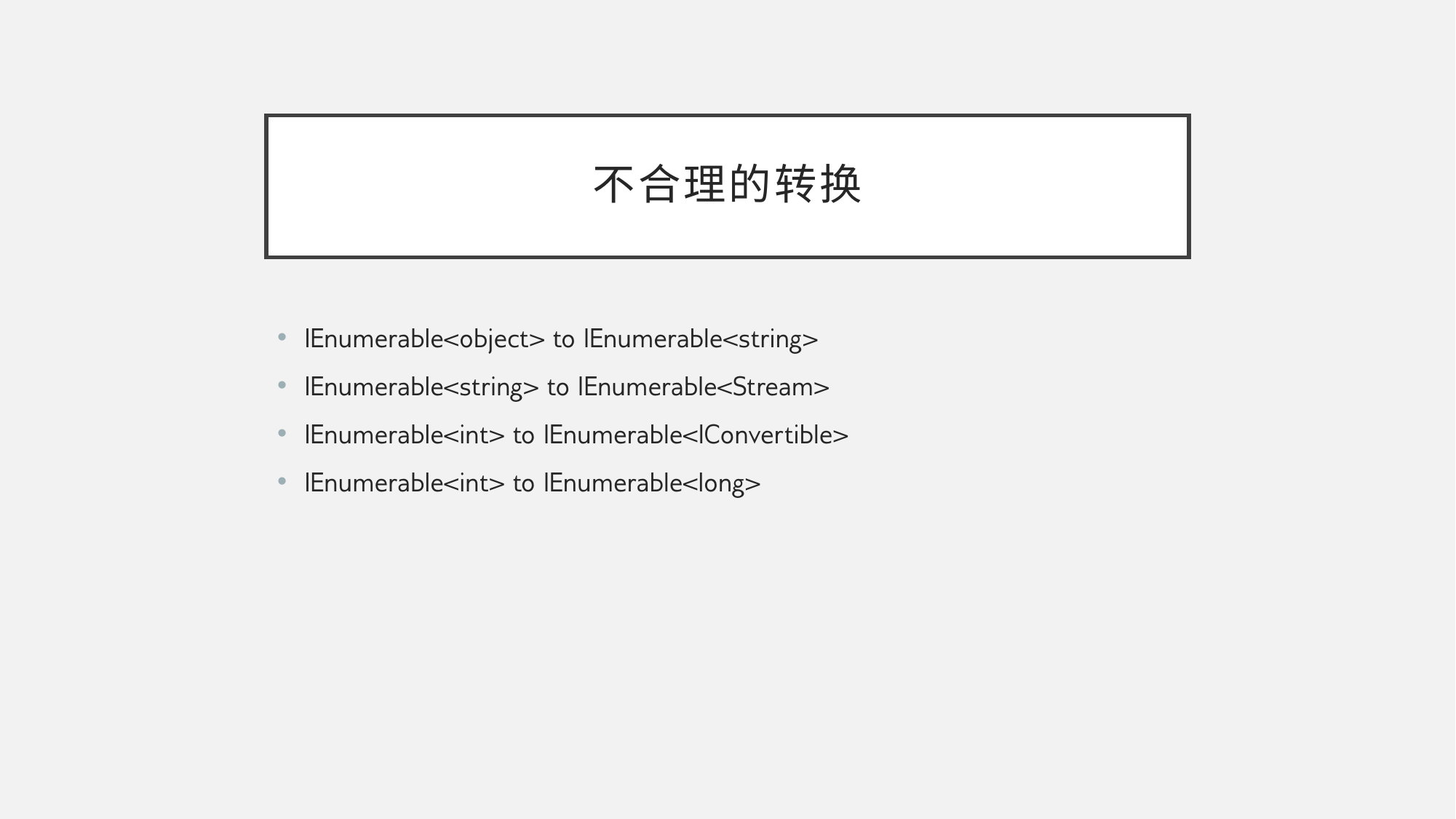

# 不合理的转换
IEnumerable<object> to IEnumerable<string>
IEnumerable<string> to IEnumerable<Stream>
IEnumerable<int> to IEnumerable<IConvertible>
IEnumerable<int> to IEnumerable<long>